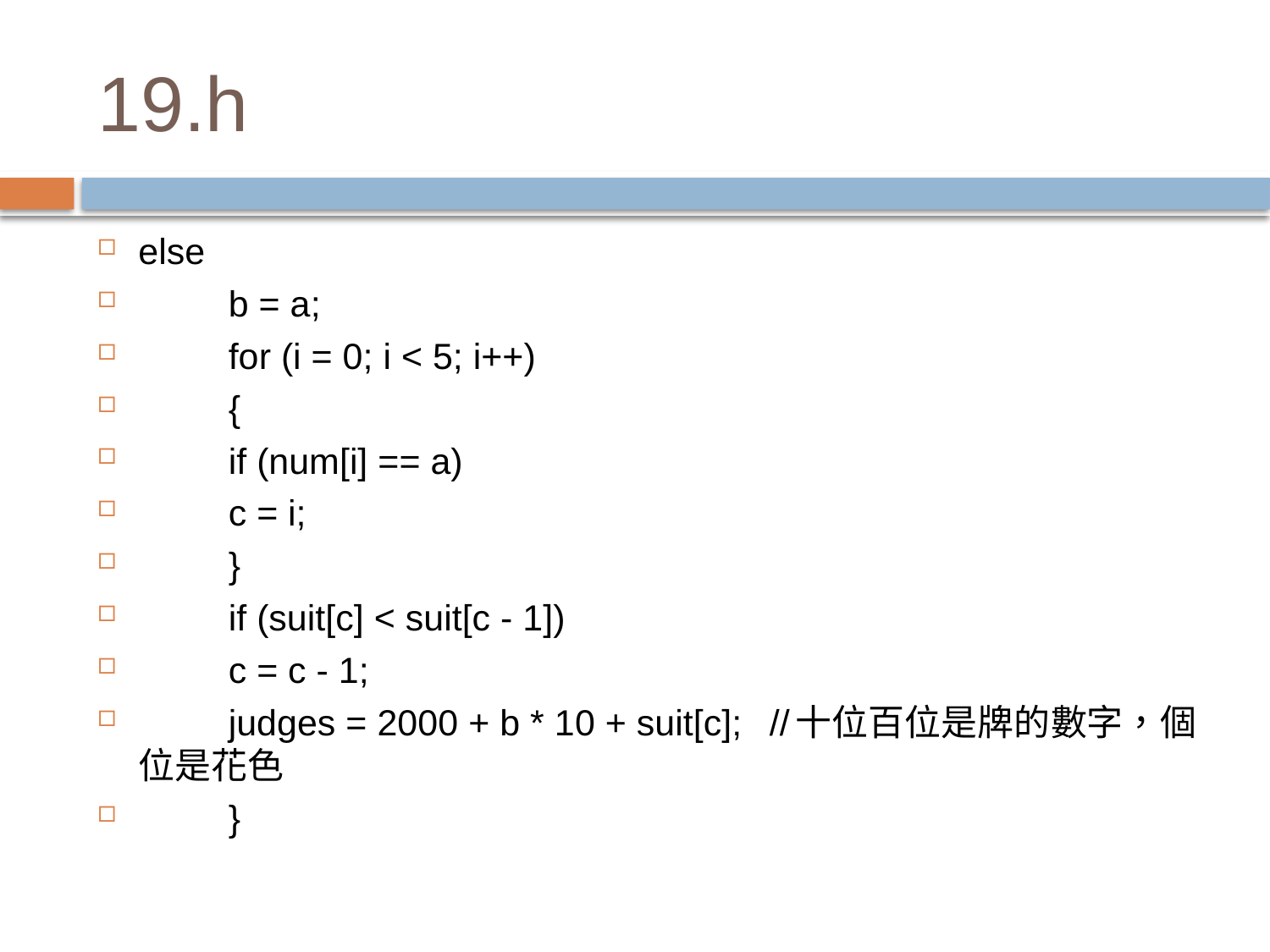

# 19.h
else
				b = a;
			for (i = 0; i < 5; i++)
			{
				if (num[i] == a)
					c = i;
			}
			if (suit[c] < suit[c - 1])
				c = c - 1;
			judges = 2000 + b * 10 + suit[c];				//十位百位是牌的數字，個位是花色
		}